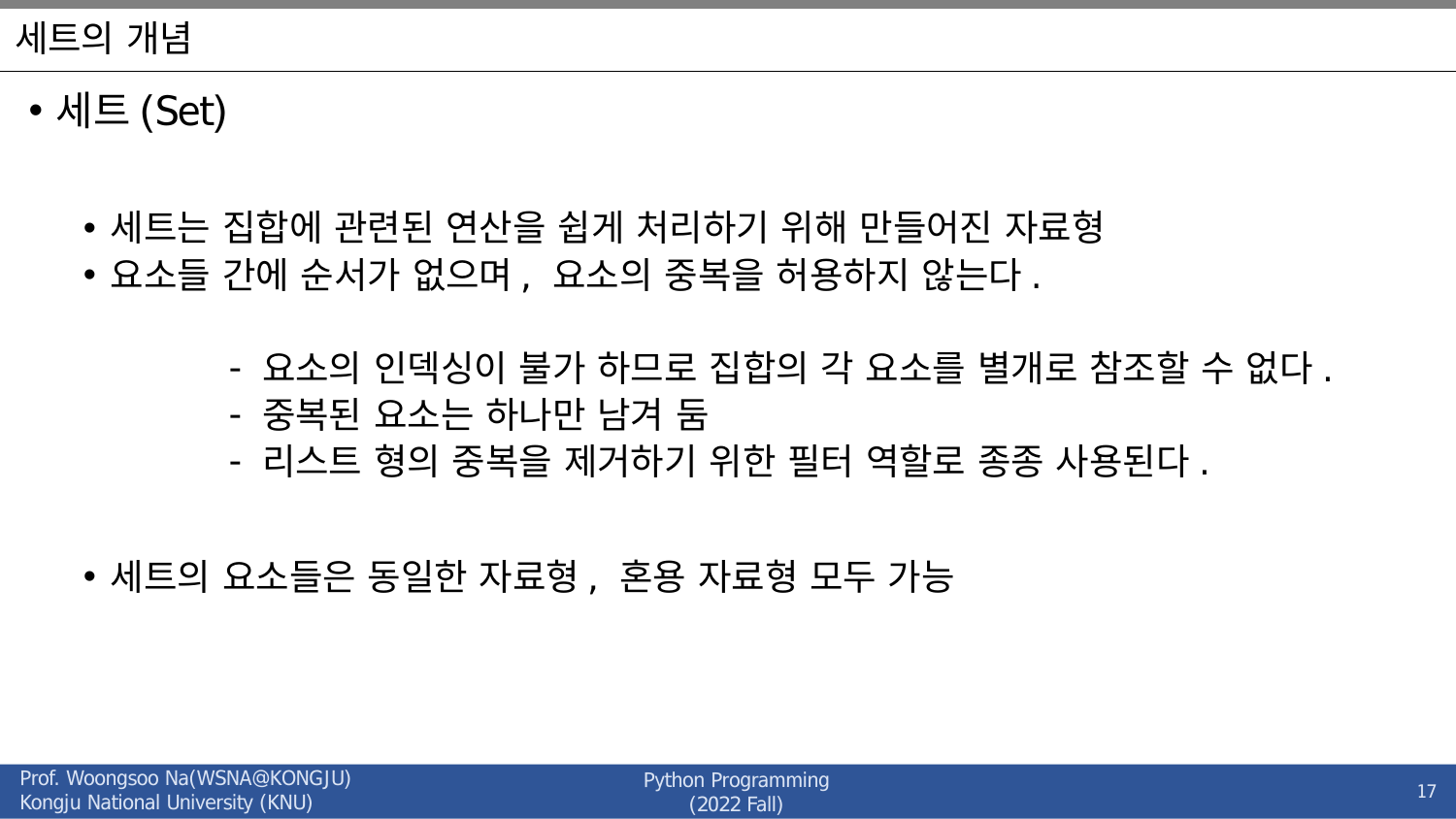

# 세트의 개념
세트(Set)

세트는 집합에 관련된 연산을 쉽게 처리하기 위해 만들어진 자료형
요소들 간에 순서가 없으며, 요소의 중복을 허용하지 않는다.

	- 요소의 인덱싱이 불가 하므로 집합의 각 요소를 별개로 참조할 수 없다.
	- 중복된 요소는 하나만 남겨 둠
	- 리스트 형의 중복을 제거하기 위한 필터 역할로 종종 사용된다.

세트의 요소들은 동일한 자료형, 혼용 자료형 모두 가능

17